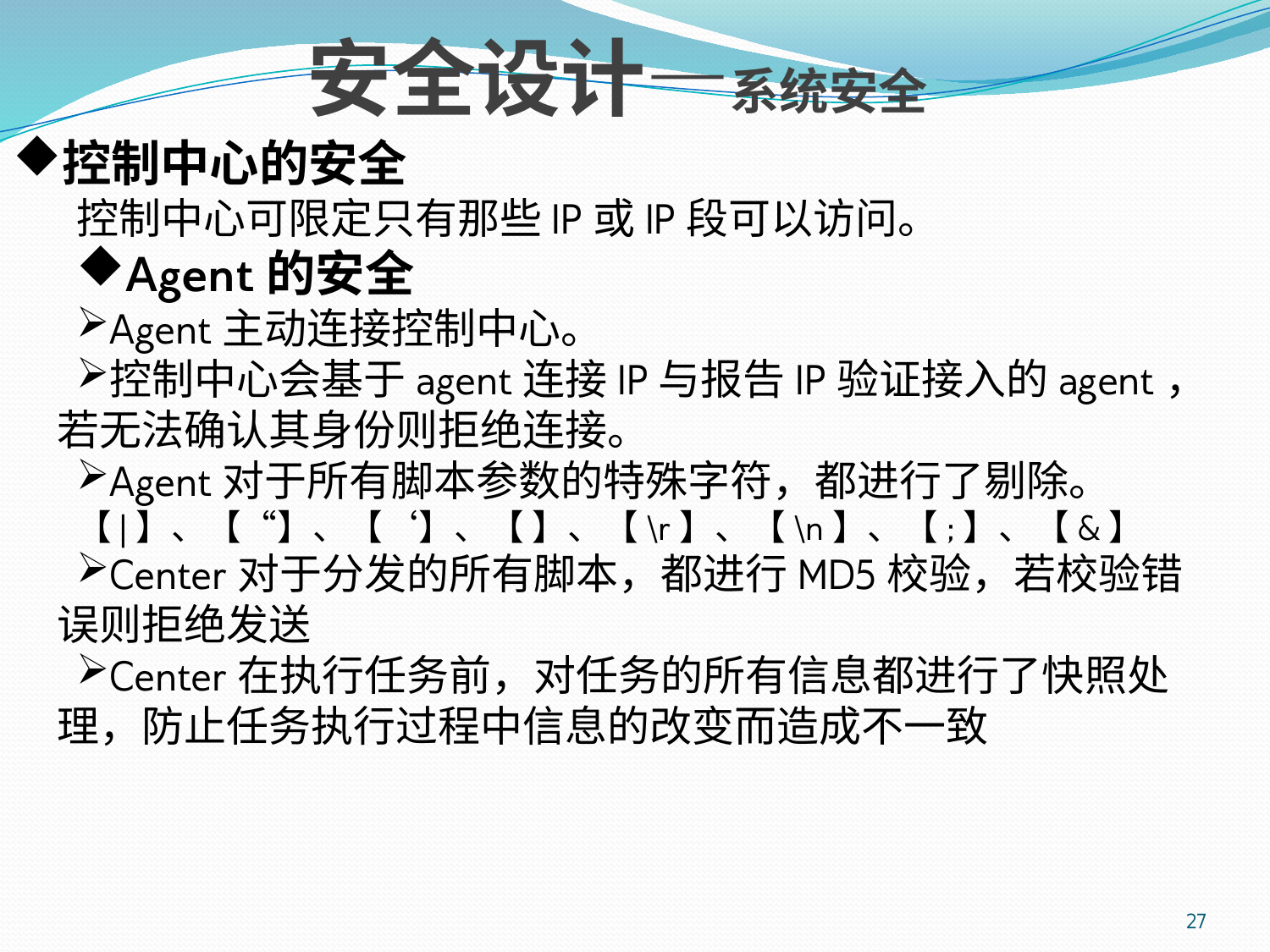

安全设计—系统安全

控制中心的安全
控制中心可限定只有那些IP或IP段可以访问。
Agent的安全
Agent主动连接控制中心。
控制中心会基于agent连接IP与报告IP验证接入的agent，若无法确认其身份则拒绝连接。
Agent对于所有脚本参数的特殊字符，都进行了剔除。
【|】、【“】、【‘】、【 】、【\r】、【\n】、【;】、【&】
Center对于分发的所有脚本，都进行MD5校验，若校验错误则拒绝发送
Center在执行任务前，对任务的所有信息都进行了快照处理，防止任务执行过程中信息的改变而造成不一致

27